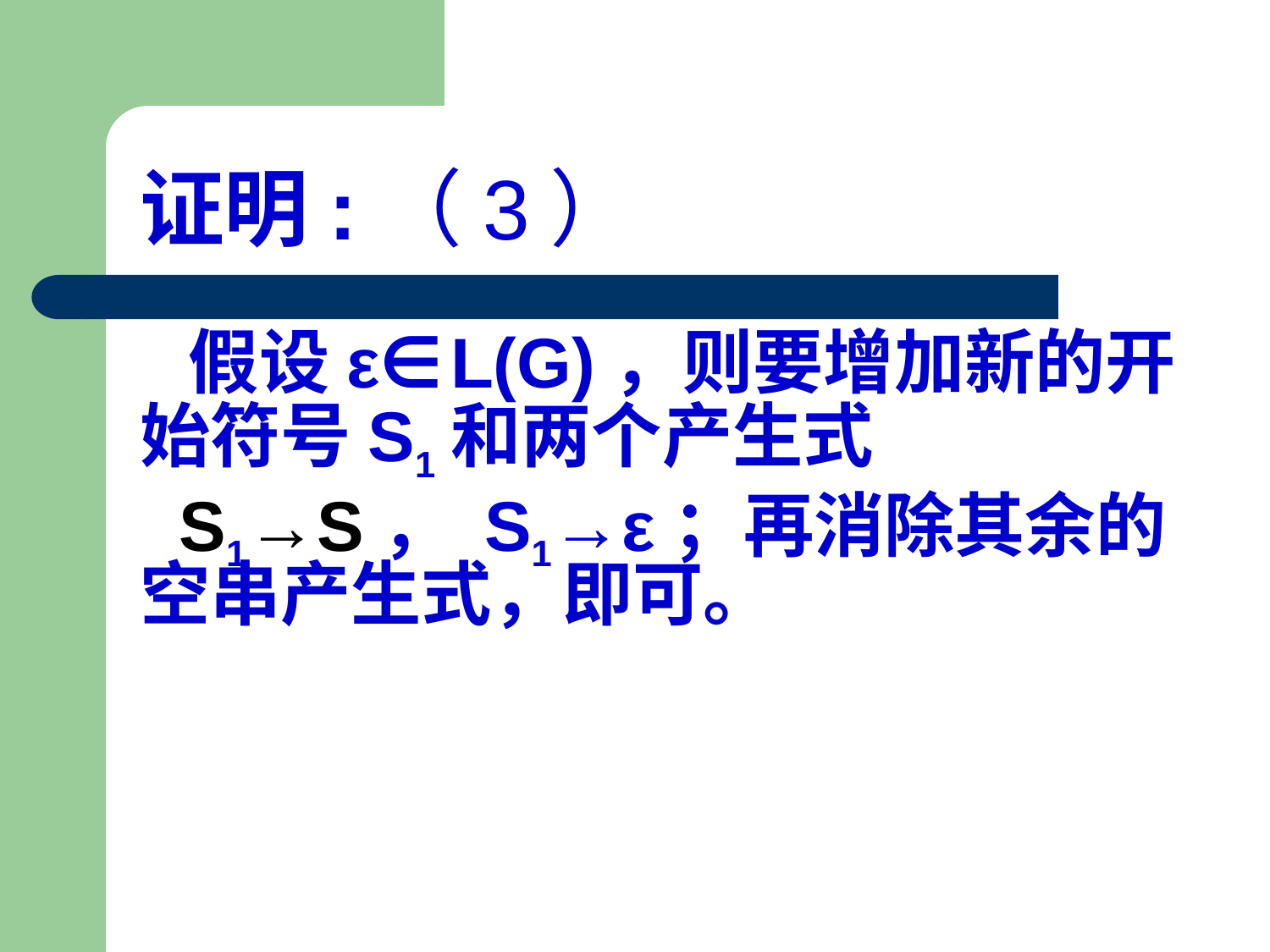

# 证明:（3）
  假设ε∈L(G)，则要增加新的开始符号S1和两个产生式
  S1→S， S1→ε；再消除其余的空串产生式，即可。